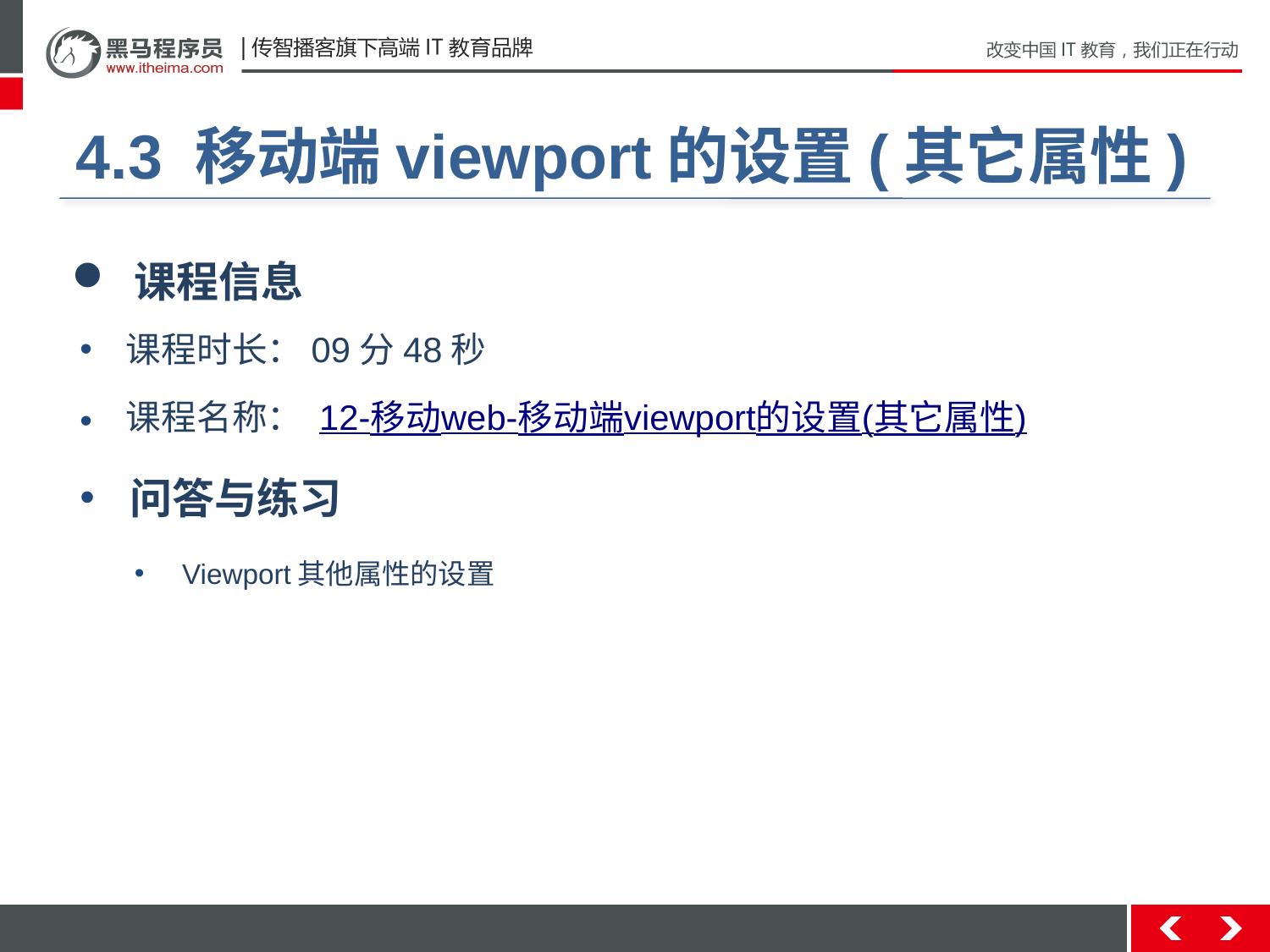

#
4.3 移动端viewport的设置(其它属性)
 课程信息
 课程时长：09分48秒
 课程名称： 12-移动web-移动端viewport的设置(其它属性)
 问答与练习
Viewport其他属性的设置